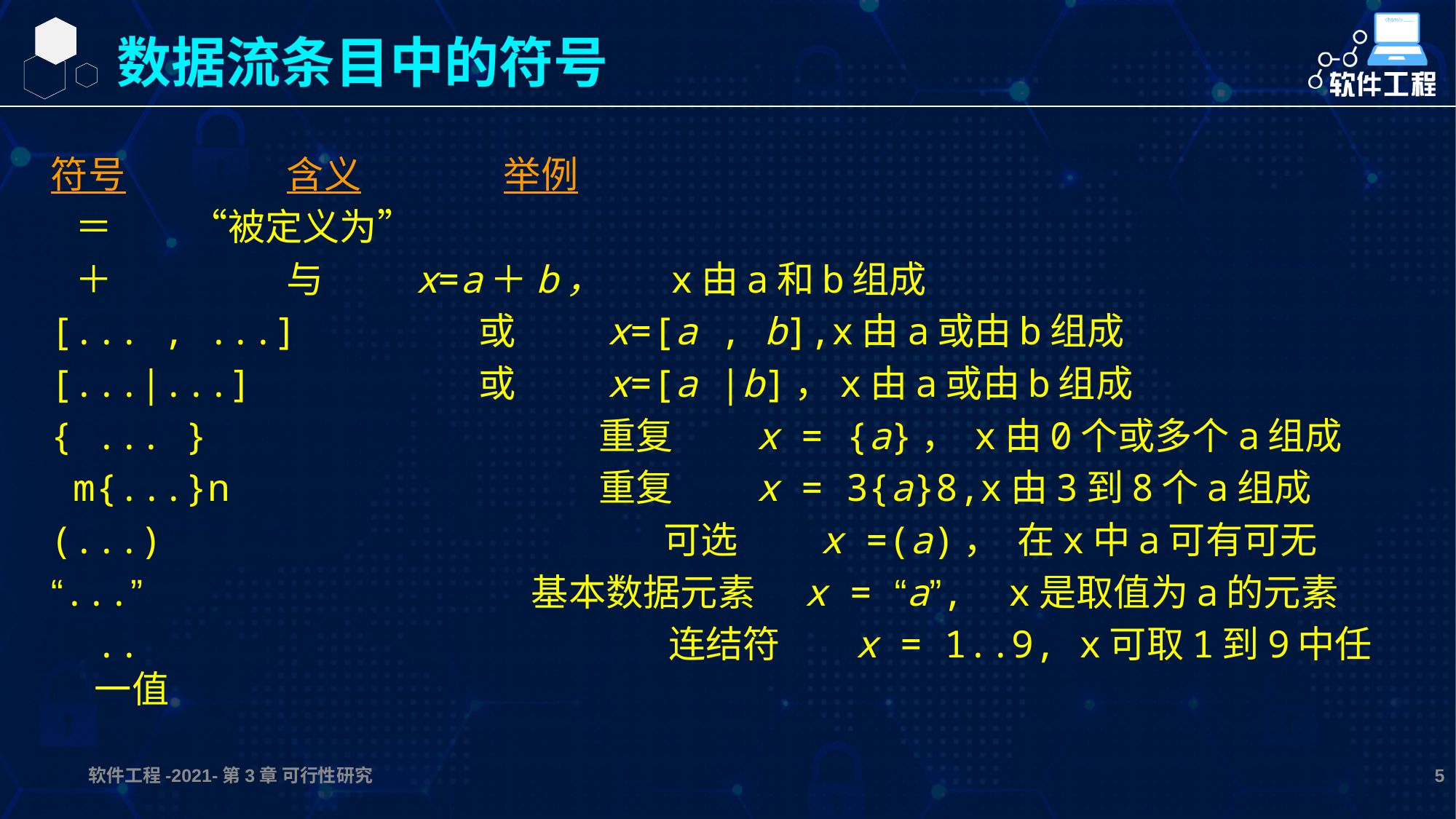

数据流条目中的符号
符号             		含义                 举例
  ＝				“被定义为”
  ＋               		与          x=a＋b，	x由a和b组成
[... , ...]        		或          x=[a , b],x由a或由b组成
[...|...]          		或          x=[a |b]，x由a或由b组成
{ ... }           	     重复         x = {a}， x由0个或多个a组成
 m{...}n         	     重复         x = 3{a}8,x由3到8个a组成
(...)                      可选         x =(a)，  在x中a可有可无
“...”                 基本数据元素     x = “a”,  x是取值为a的元素
  ..	                     连结符        x = 1..9, x可取1到9中任一值
软件工程-2021-第3章 可行性研究
5